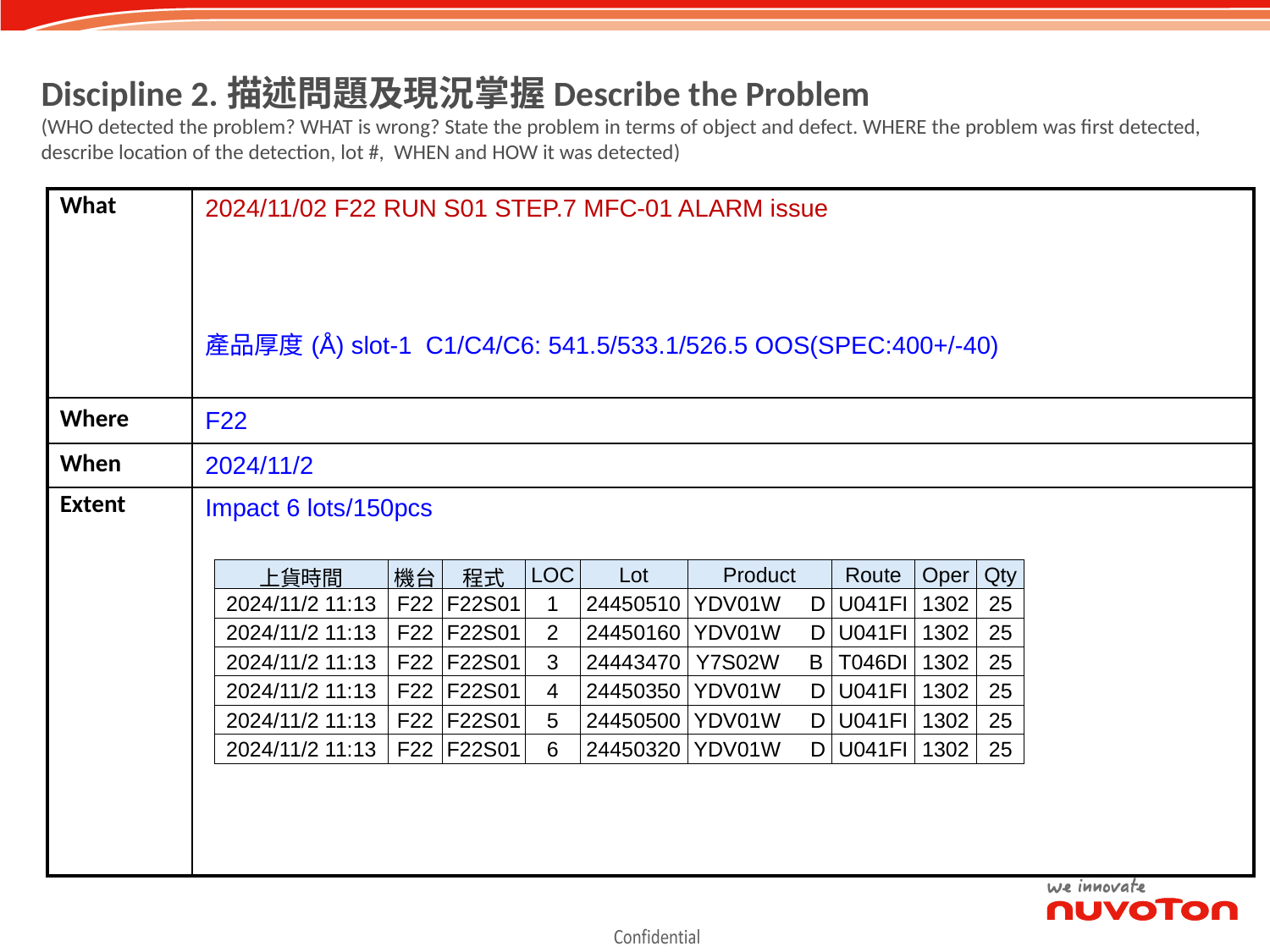

Discipline 2.描述問題及現況掌握Describe the Problem
(WHO detected the problem? WHAT is wrong? State the problem in terms of object and defect. WHERE the problem was first detected, describe location of the detection, lot #,  WHEN and HOW it was detected)
| What | 2024/11/02 F22 RUN S01 STEP.7 MFC-01 ALARM issue 產品厚度(Å) slot-1 C1/C4/C6: 541.5/533.1/526.5 OOS(SPEC:400+/-40) |
| --- | --- |
| Where | F22 |
| When | 2024/11/2 |
| Extent | Impact 6 lots/150pcs |
| 上貨時間 | 機台 | 程式 | LOC | Lot | Product | Route | Oper | Qty |
| --- | --- | --- | --- | --- | --- | --- | --- | --- |
| 2024/11/2 11:13 | F22 | F22S01 | 1 | 24450510 | YDV01W D | U041FI | 1302 | 25 |
| 2024/11/2 11:13 | F22 | F22S01 | 2 | 24450160 | YDV01W D | U041FI | 1302 | 25 |
| 2024/11/2 11:13 | F22 | F22S01 | 3 | 24443470 | Y7S02W B | T046DI | 1302 | 25 |
| 2024/11/2 11:13 | F22 | F22S01 | 4 | 24450350 | YDV01W D | U041FI | 1302 | 25 |
| 2024/11/2 11:13 | F22 | F22S01 | 5 | 24450500 | YDV01W D | U041FI | 1302 | 25 |
| 2024/11/2 11:13 | F22 | F22S01 | 6 | 24450320 | YDV01W D | U041FI | 1302 | 25 |